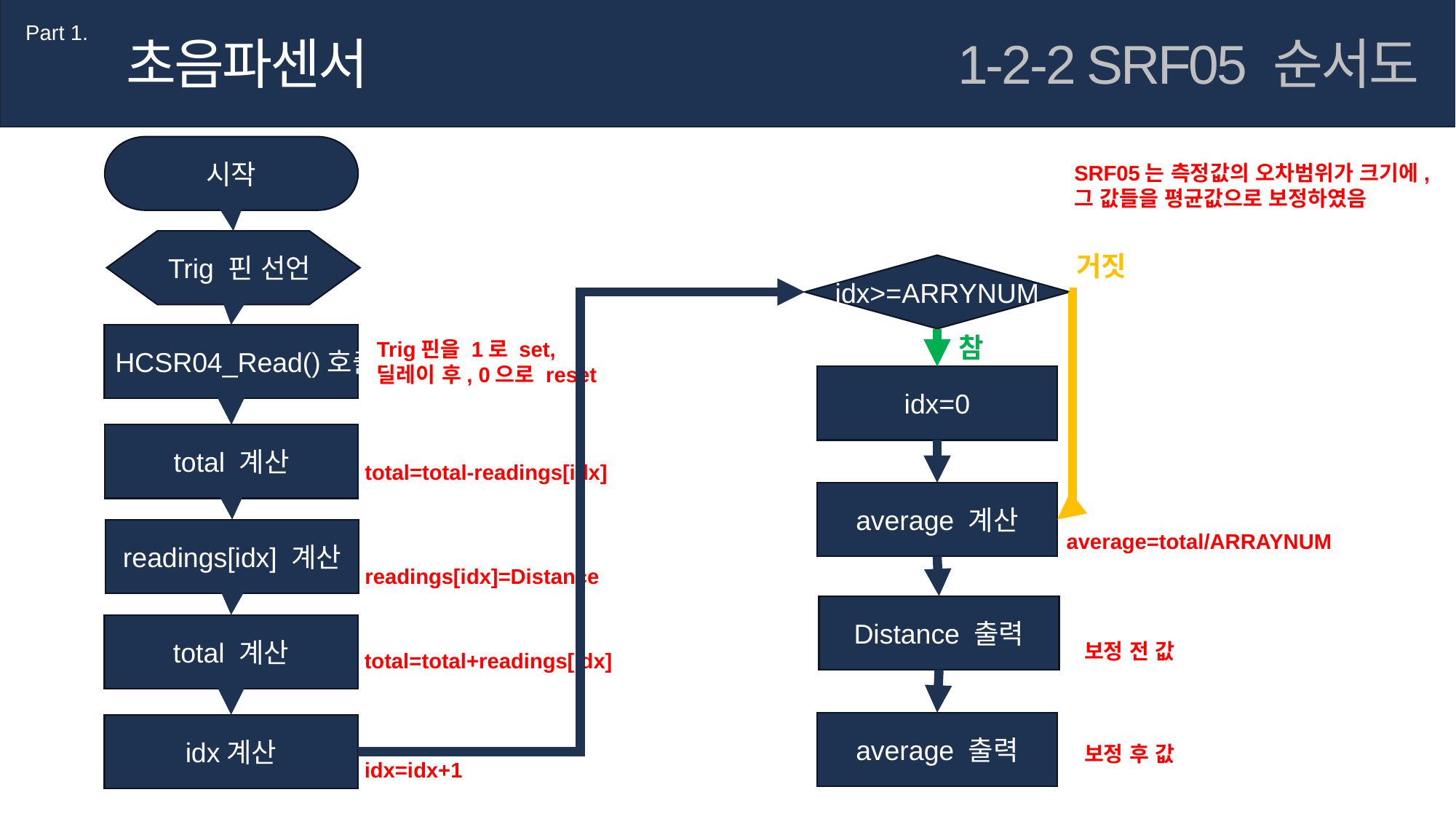

Part 1.
초음파센서
1-2-2 SRF05 순서도
시작
SRF05는 측정값의 오차범위가 크기에,
그 값들을 평균값으로 보정하였음
Trig 핀 선언
거짓
idx>=ARRYNUM
HCSR04_Read()호출
참
Trig핀을 1로 set,
딜레이 후, 0으로 reset
idx=0
total 계산
total=total-readings[idx]
average 계산
readings[idx] 계산
average=total/ARRAYNUM
readings[idx]=Distance
Distance 출력
total 계산
보정 전 값
total=total+readings[idx]
average 출력
idx계산
보정 후 값
idx=idx+1